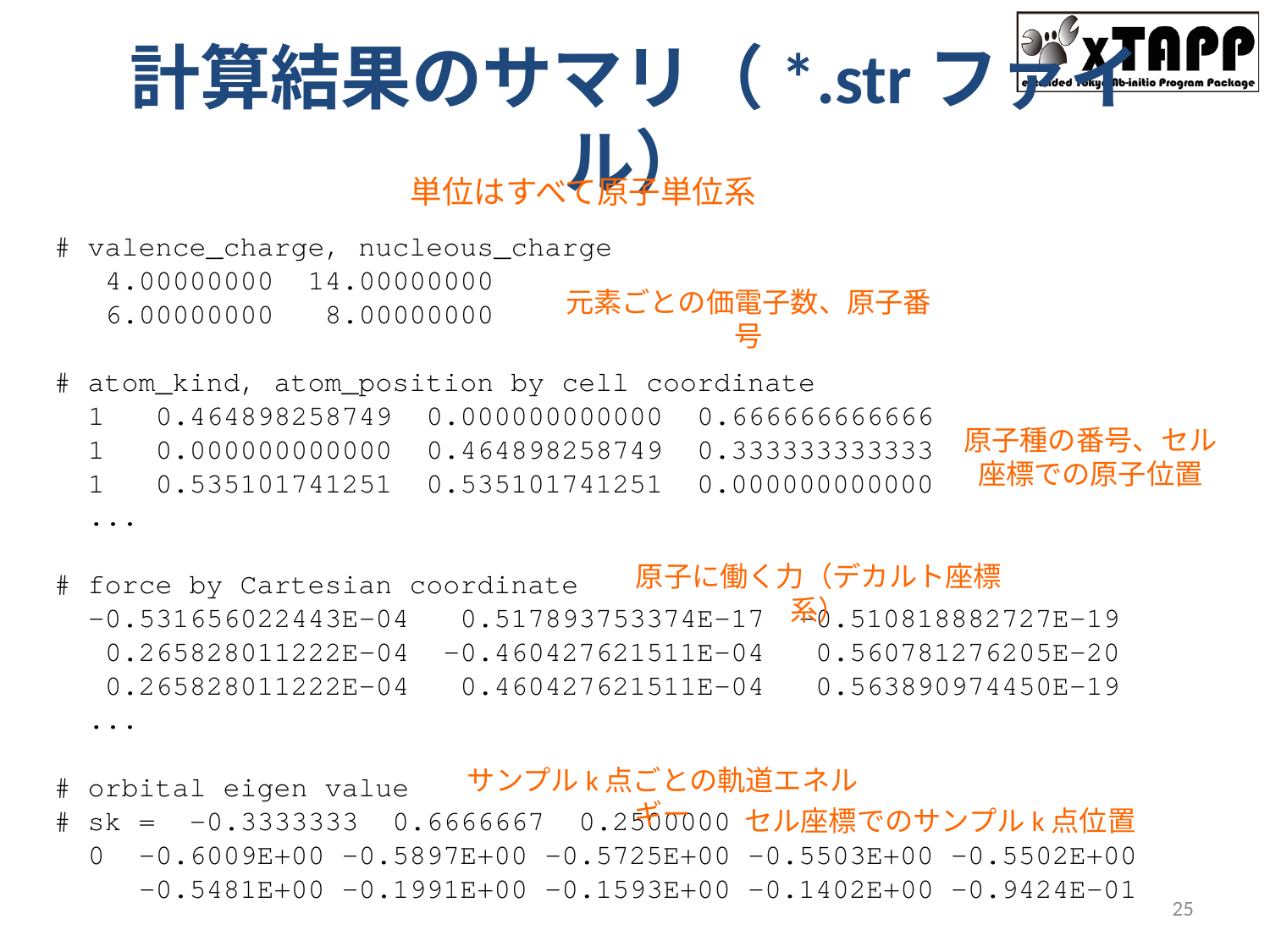

# 計算結果のサマリ（*.strファイル）
単位はすべて原子単位系
# valence_charge, nucleous_charge
   4.00000000  14.00000000
   6.00000000   8.00000000

# atom_kind, atom_position by cell coordinate
  1   0.464898258749  0.000000000000  0.666666666666
  1   0.000000000000  0.464898258749  0.333333333333
  1   0.535101741251  0.535101741251  0.000000000000
  ...

# force by Cartesian coordinate
  -0.531656022443E-04   0.517893753374E-17  -0.510818882727E-19
   0.265828011222E-04  -0.460427621511E-04   0.560781276205E-20
   0.265828011222E-04   0.460427621511E-04   0.563890974450E-19
  ...

# orbital eigen value
# sk =  -0.3333333  0.6666667  0.2500000
  0  -0.6009E+00 -0.5897E+00 -0.5725E+00 -0.5503E+00 -0.5502E+00
     -0.5481E+00 -0.1991E+00 -0.1593E+00 -0.1402E+00 -0.9424E-01
元素ごとの価電子数、原子番号
原子種の番号、セル座標での原子位置
原子に働く力（デカルト座標系）
サンプルk点ごとの軌道エネルギー
セル座標でのサンプルk点位置
25